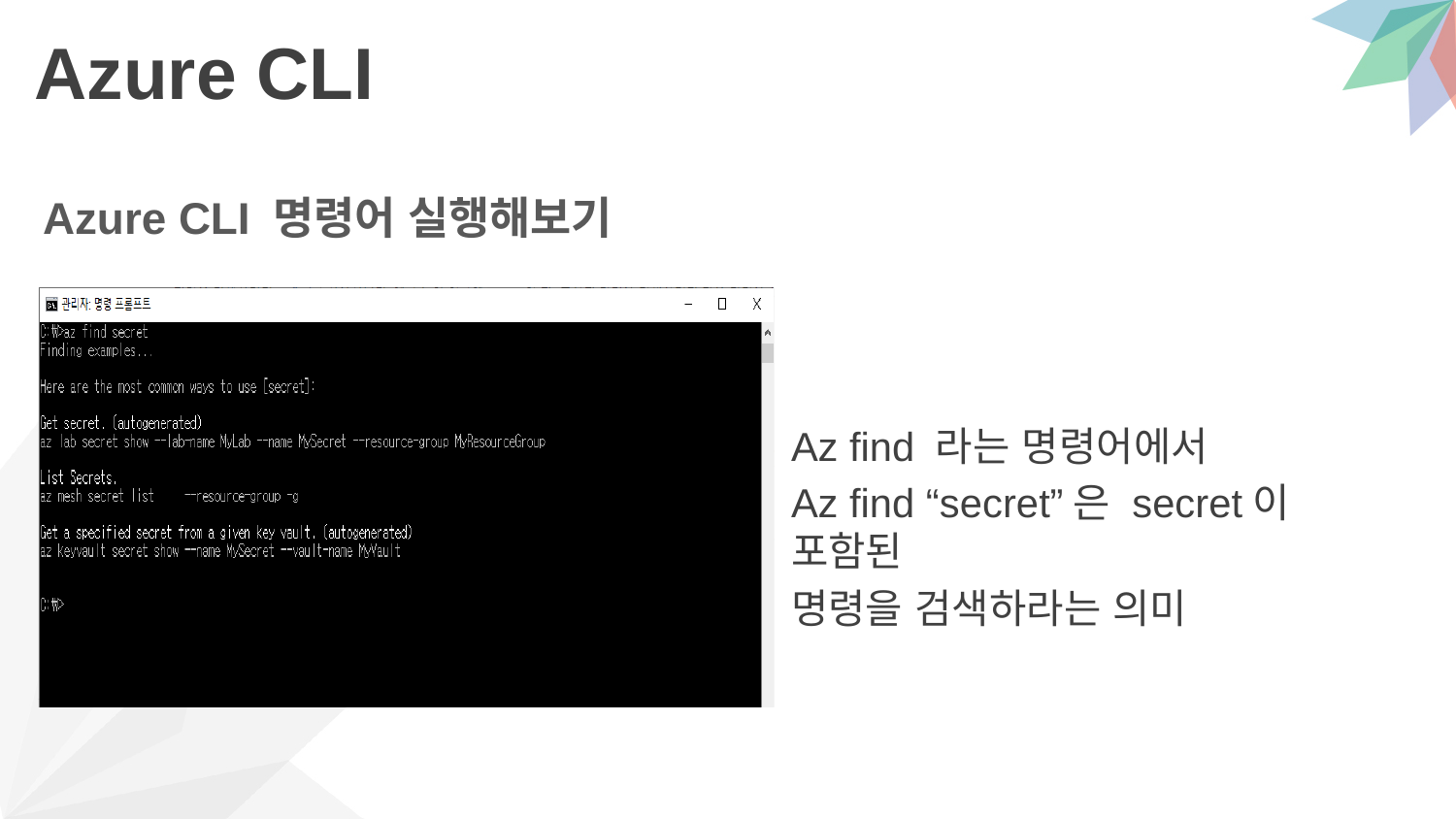

# Azure CLI
Azure CLI 명령어 실행해보기

Az find 라는 명령어에서
Az find “secret”은 secret이 포함된
명령을 검색하라는 의미